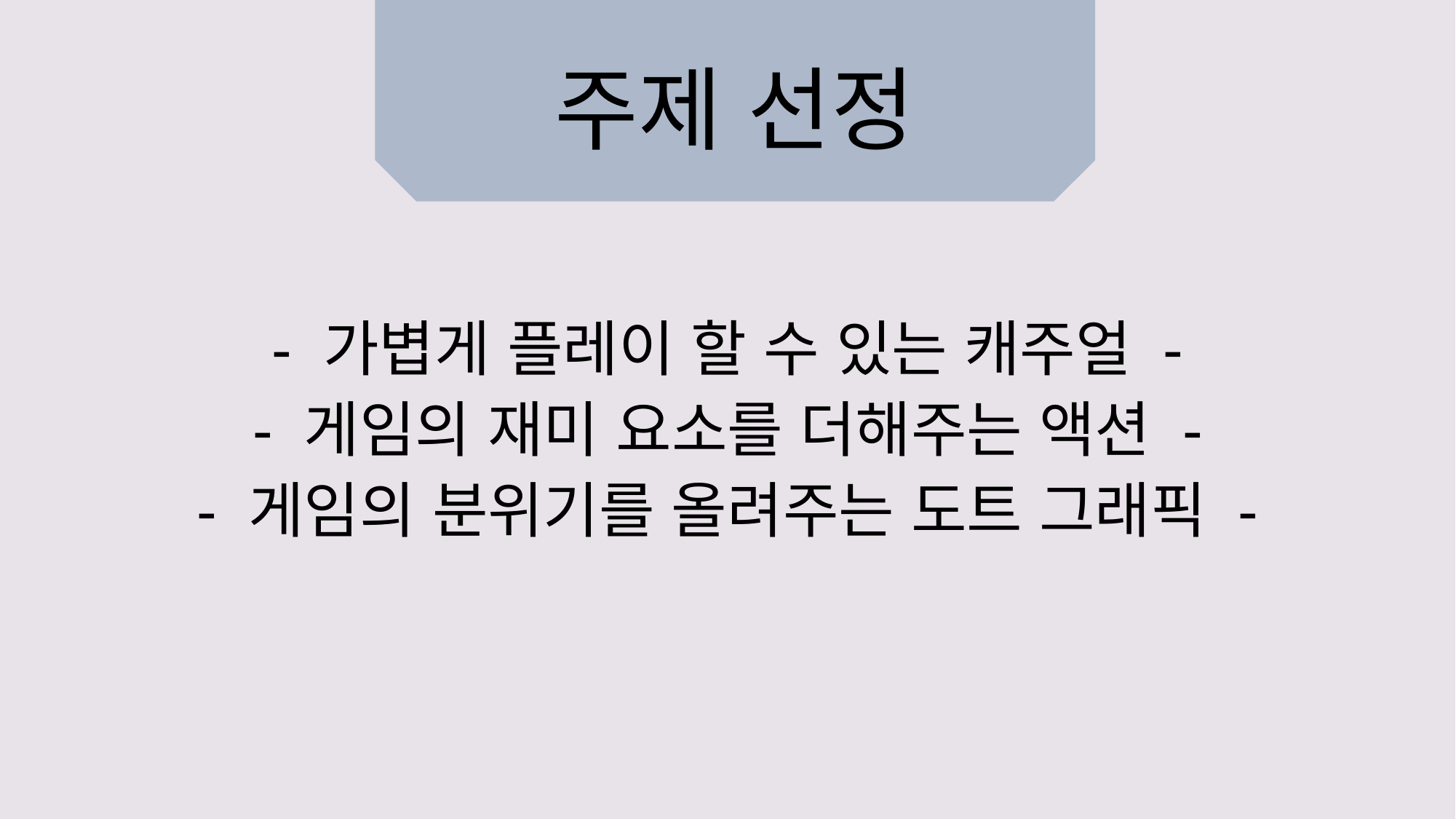

# 주제 선정
- 가볍게 플레이 할 수 있는 캐주얼 -
- 게임의 재미 요소를 더해주는 액션 -
- 게임의 분위기를 올려주는 도트 그래픽 -